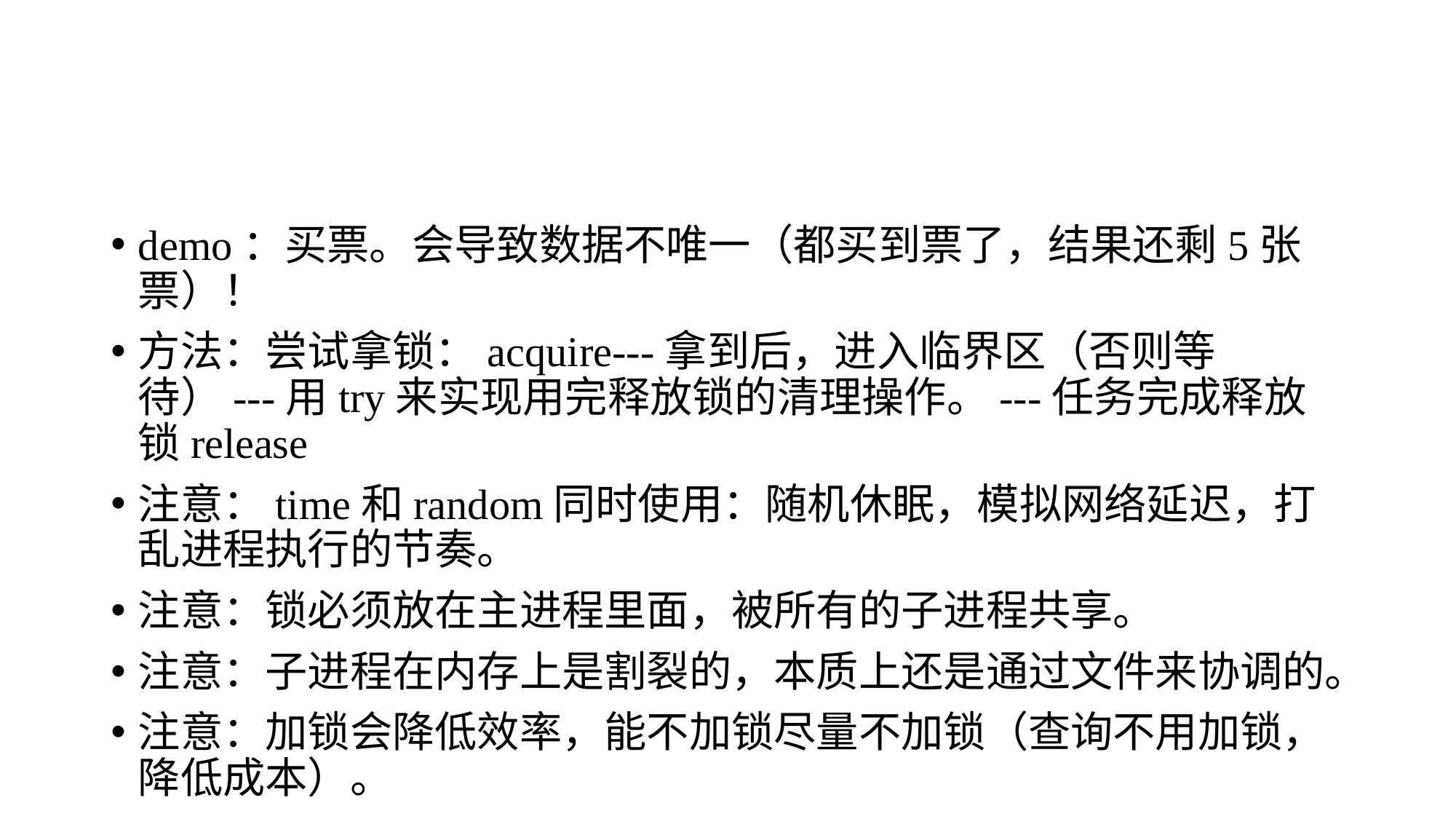

#
demo：买票。会导致数据不唯一（都买到票了，结果还剩5张票）！
方法：尝试拿锁：acquire---拿到后，进入临界区（否则等待）---用try来实现用完释放锁的清理操作。---任务完成释放锁release
注意：time和random同时使用：随机休眠，模拟网络延迟，打乱进程执行的节奏。
注意：锁必须放在主进程里面，被所有的子进程共享。
注意：子进程在内存上是割裂的，本质上还是通过文件来协调的。
注意：加锁会降低效率，能不加锁尽量不加锁（查询不用加锁，降低成本）。